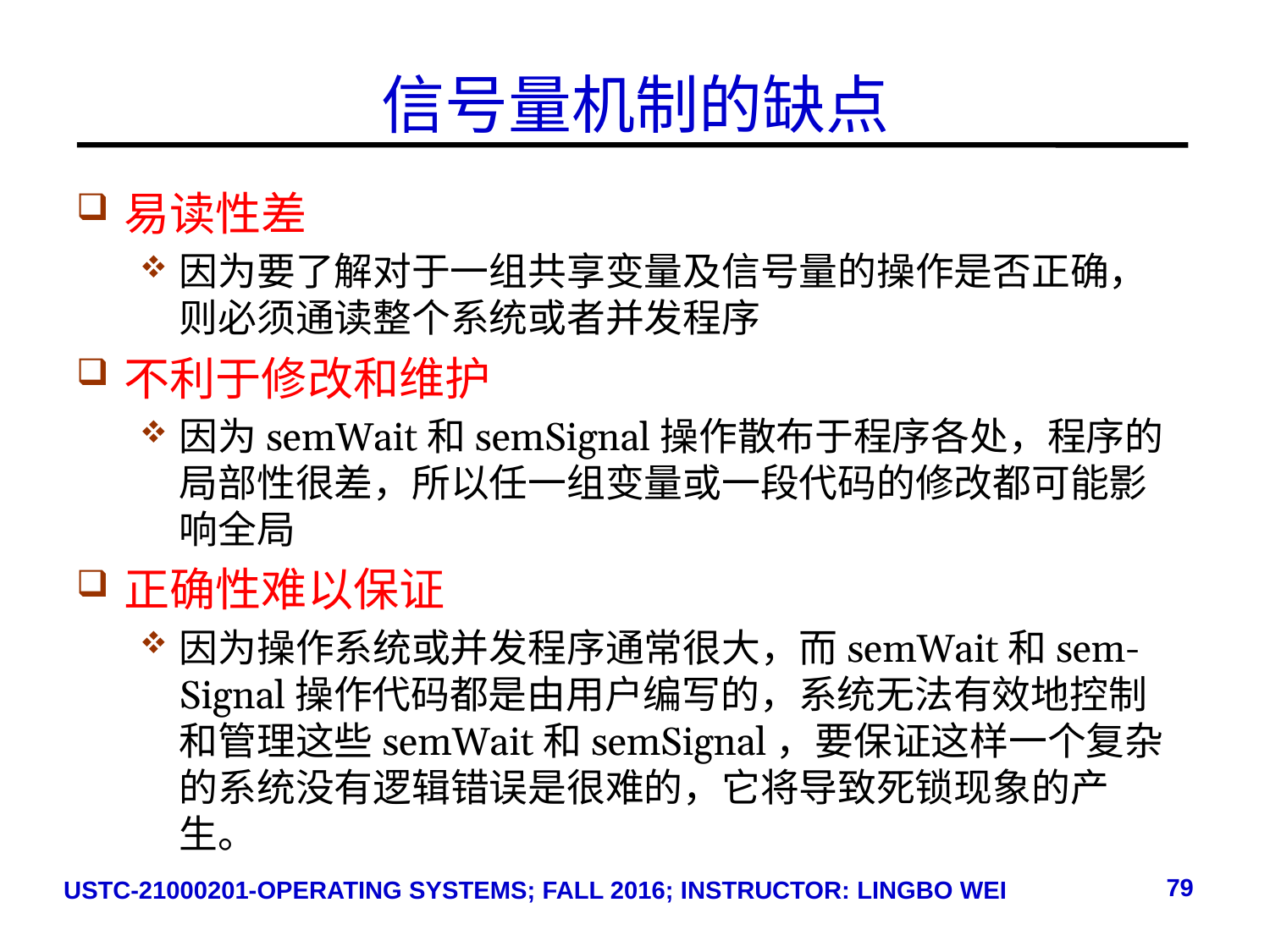

# 信号量机制的缺点
易读性差
因为要了解对于一组共享变量及信号量的操作是否正确，则必须通读整个系统或者并发程序
不利于修改和维护
因为semWait和semSignal操作散布于程序各处，程序的局部性很差，所以任一组变量或一段代码的修改都可能影响全局
正确性难以保证
因为操作系统或并发程序通常很大，而semWait和sem-Signal操作代码都是由用户编写的，系统无法有效地控制和管理这些semWait和semSignal，要保证这样一个复杂的系统没有逻辑错误是很难的，它将导致死锁现象的产生。
79
USTC-21000201-OPERATING SYSTEMS; FALL 2016; INSTRUCTOR: LINGBO WEI